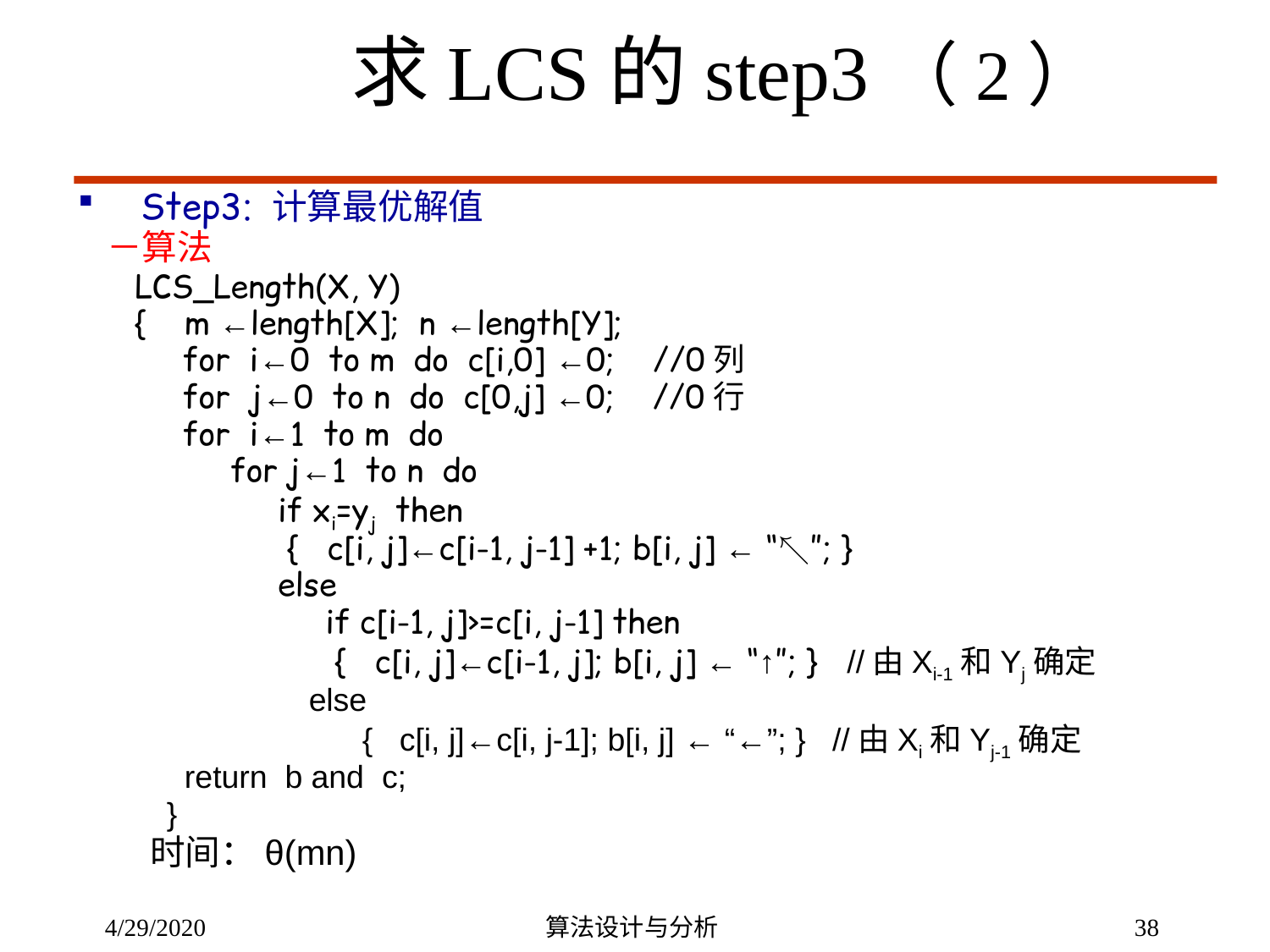

求LCS的step3（2）
Step3: 计算最优解值
   －算法
      LCS_Length(X, Y)
      {    m ←length[X];  n ←length[Y];
           for  i←0  to m  do  c[i,0] ←0;    //0列
           for  j←0  to n  do  c[0,j] ←0;    //0行
           for  i←1  to m  do
                for j←1  to n  do
                     if xi=yj  then
                      {   c[i, j]←c[i-1, j-1] +1; b[i, j] ← “↖”; }
                     else
                          if c[i-1, j]>=c[i, j-1] then
                           {   c[i, j]←c[i-1, j]; b[i, j] ← “↑”; }   //由Xi-1和Yj确定
                          else
                                {   c[i, j]←c[i, j-1]; b[i, j] ← “←”; }   //由Xi和Yj-1确定
            return  b and  c;
          }
         时间：θ(mn)
4/29/2020
算法设计与分析
38